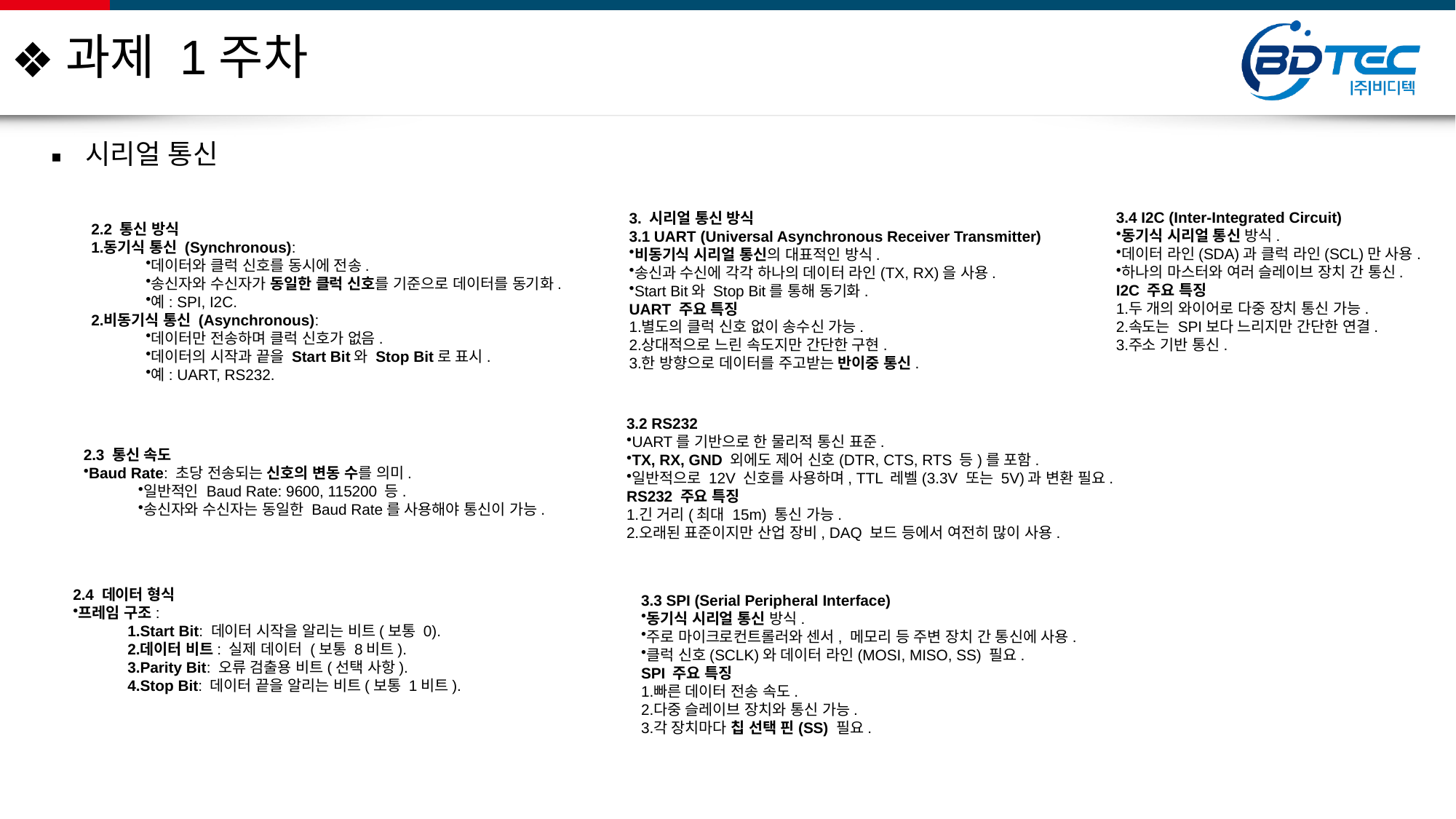

과제 1주차
시리얼 통신
3. 시리얼 통신 방식
3.1 UART (Universal Asynchronous Receiver Transmitter)
비동기식 시리얼 통신의 대표적인 방식.
송신과 수신에 각각 하나의 데이터 라인(TX, RX)을 사용.
Start Bit와 Stop Bit를 통해 동기화.
UART 주요 특징
별도의 클럭 신호 없이 송수신 가능.
상대적으로 느린 속도지만 간단한 구현.
한 방향으로 데이터를 주고받는 반이중 통신.

3.4 I2C (Inter-Integrated Circuit)
동기식 시리얼 통신 방식.
데이터 라인(SDA)과 클럭 라인(SCL)만 사용.
하나의 마스터와 여러 슬레이브 장치 간 통신.
I2C 주요 특징
두 개의 와이어로 다중 장치 통신 가능.
속도는 SPI보다 느리지만 간단한 연결.
주소 기반 통신.

2.2 통신 방식
동기식 통신 (Synchronous):
데이터와 클럭 신호를 동시에 전송.
송신자와 수신자가 동일한 클럭 신호를 기준으로 데이터를 동기화.
예: SPI, I2C.
비동기식 통신 (Asynchronous):
데이터만 전송하며 클럭 신호가 없음.
데이터의 시작과 끝을 Start Bit와 Stop Bit로 표시.
예: UART, RS232.

3.2 RS232
UART를 기반으로 한 물리적 통신 표준.
TX, RX, GND 외에도 제어 신호(DTR, CTS, RTS 등)를 포함.
일반적으로 12V 신호를 사용하며, TTL 레벨(3.3V 또는 5V)과 변환 필요.
RS232 주요 특징
긴 거리(최대 15m) 통신 가능.
오래된 표준이지만 산업 장비, DAQ 보드 등에서 여전히 많이 사용.

2.3 통신 속도
Baud Rate: 초당 전송되는 신호의 변동 수를 의미.
일반적인 Baud Rate: 9600, 115200 등.
송신자와 수신자는 동일한 Baud Rate를 사용해야 통신이 가능.

2.4 데이터 형식
프레임 구조:
Start Bit: 데이터 시작을 알리는 비트(보통 0).
데이터 비트: 실제 데이터 (보통 8비트).
Parity Bit: 오류 검출용 비트(선택 사항).
Stop Bit: 데이터 끝을 알리는 비트(보통 1비트).

3.3 SPI (Serial Peripheral Interface)
동기식 시리얼 통신 방식.
주로 마이크로컨트롤러와 센서, 메모리 등 주변 장치 간 통신에 사용.
클럭 신호(SCLK)와 데이터 라인(MOSI, MISO, SS) 필요.
SPI 주요 특징
빠른 데이터 전송 속도.
다중 슬레이브 장치와 통신 가능.
각 장치마다 칩 선택 핀(SS) 필요.